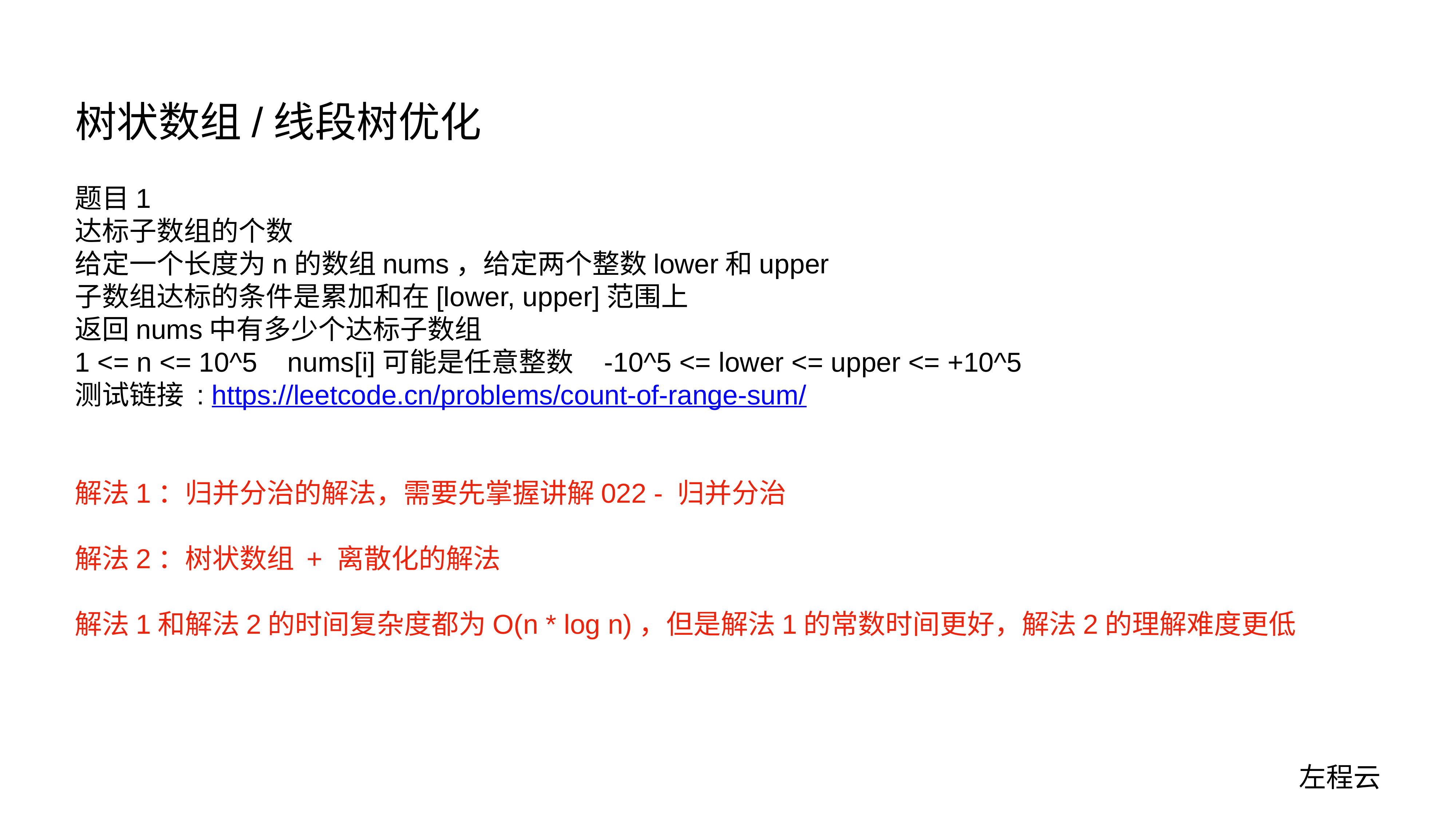

# 树状数组/线段树优化
题目1
达标子数组的个数
给定一个长度为n的数组nums，给定两个整数lower和upper
子数组达标的条件是累加和在[lower, upper]范围上
返回nums中有多少个达标子数组
1 <= n <= 10^5    nums[i]可能是任意整数    -10^5 <= lower <= upper <= +10^5
测试链接 : https://leetcode.cn/problems/count-of-range-sum/

解法1：归并分治的解法，需要先掌握讲解022 - 归并分治

解法2：树状数组 + 离散化的解法

解法1和解法2的时间复杂度都为O(n * log n)，但是解法1的常数时间更好，解法2的理解难度更低
左程云